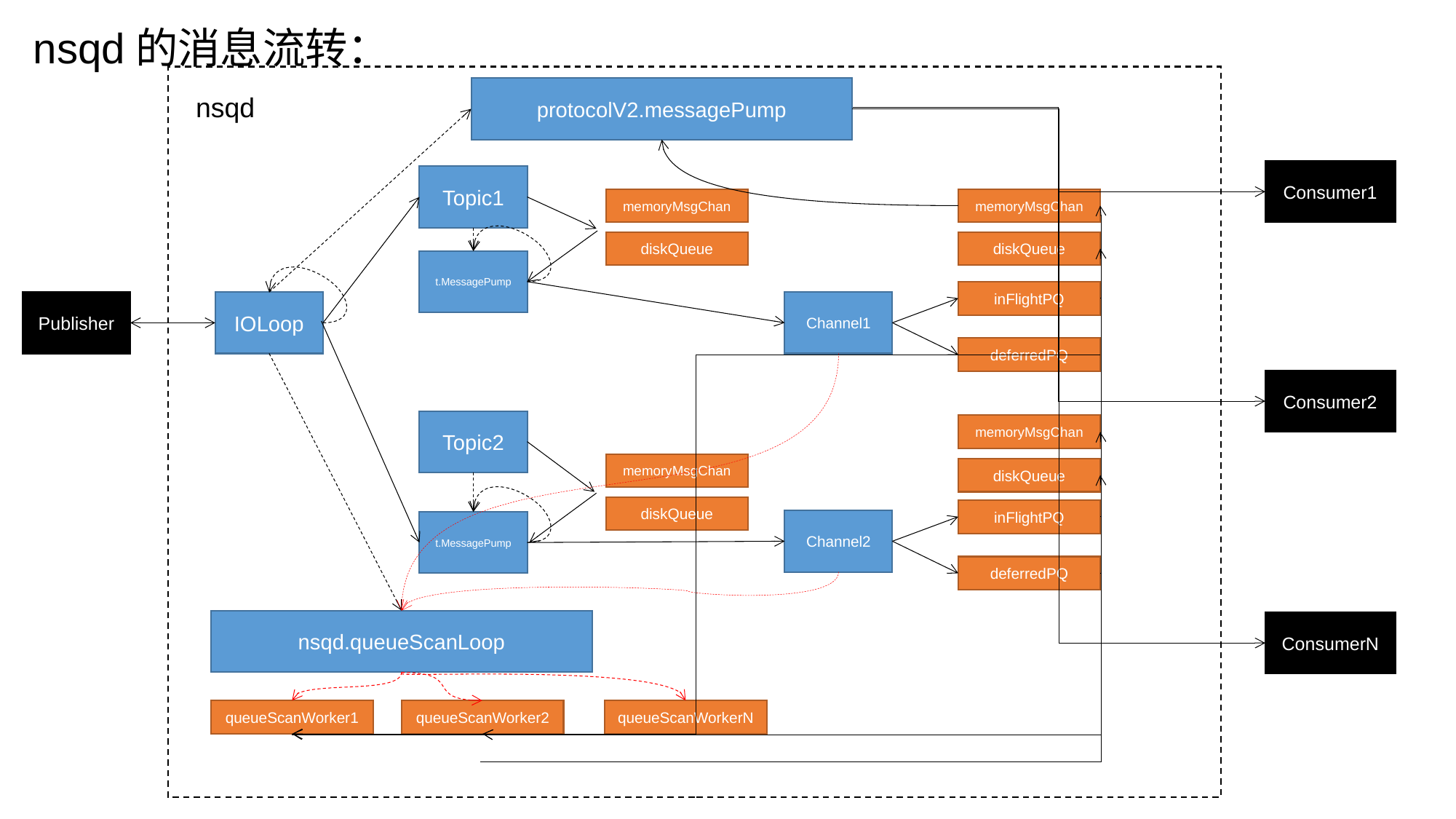

nsqd的消息流转：

protocolV2.messagePump
nsqd
Consumer1
Topic1
memoryMsgChan
diskQueue
t.MessagePump
Publisher
IOLoop
Topic2
memoryMsgChan
diskQueue
t.MessagePump
memoryMsgChan
diskQueue
inFlightPQ
Channel1
deferredPQ
Consumer2
memoryMsgChan
diskQueue
inFlightPQ
Channel2
deferredPQ
nsqd.queueScanLoop
ConsumerN
queueScanWorker1
queueScanWorker2
queueScanWorkerN